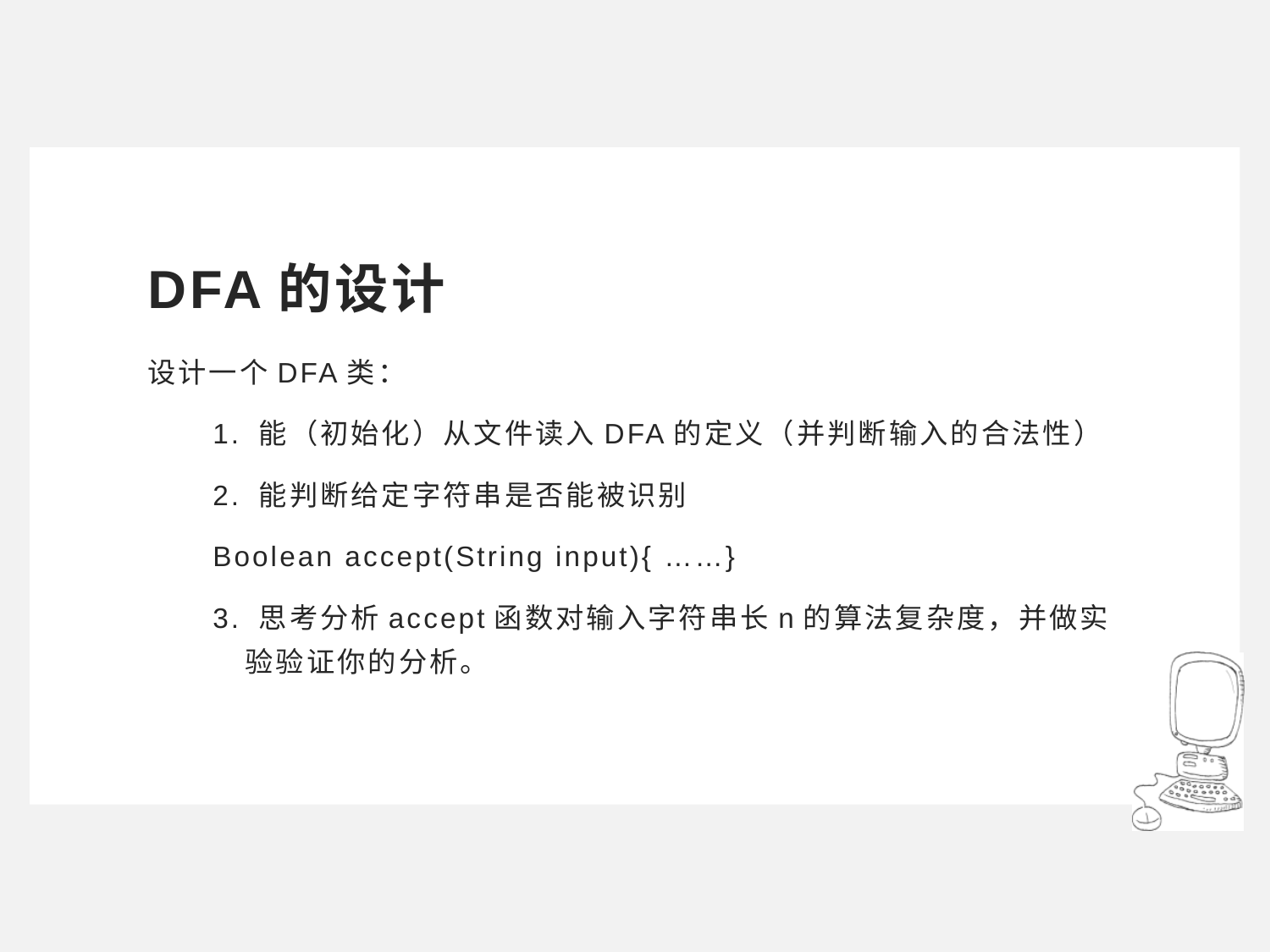

# DFA的设计
设计一个DFA类：
1. 能（初始化）从文件读入DFA的定义（并判断输入的合法性）
2. 能判断给定字符串是否能被识别
Boolean accept(String input){ ……}
3. 思考分析accept函数对输入字符串长n的算法复杂度，并做实验验证你的分析。